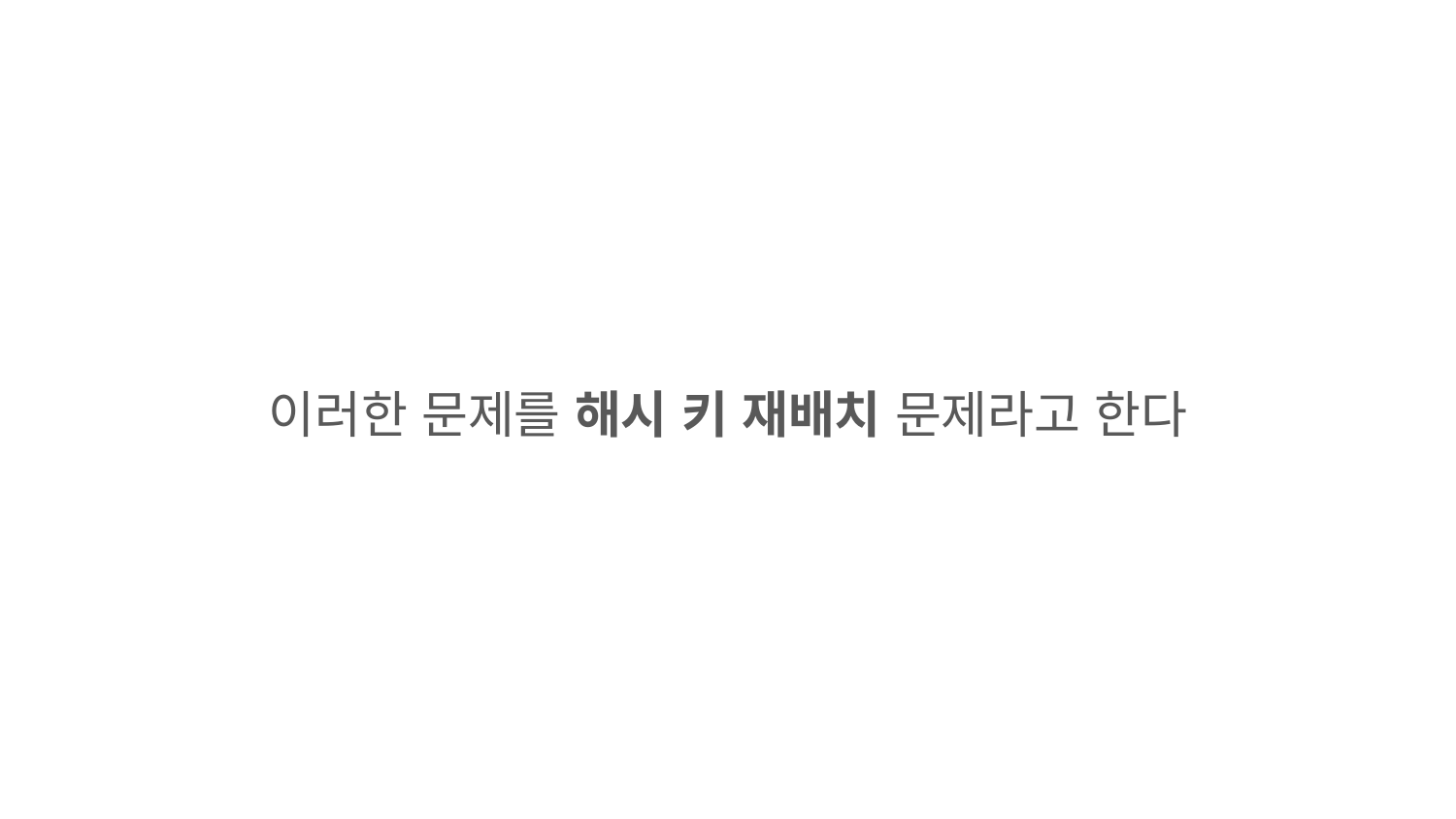

이러한 문제를 해시 키 재배치 문제라고 한다